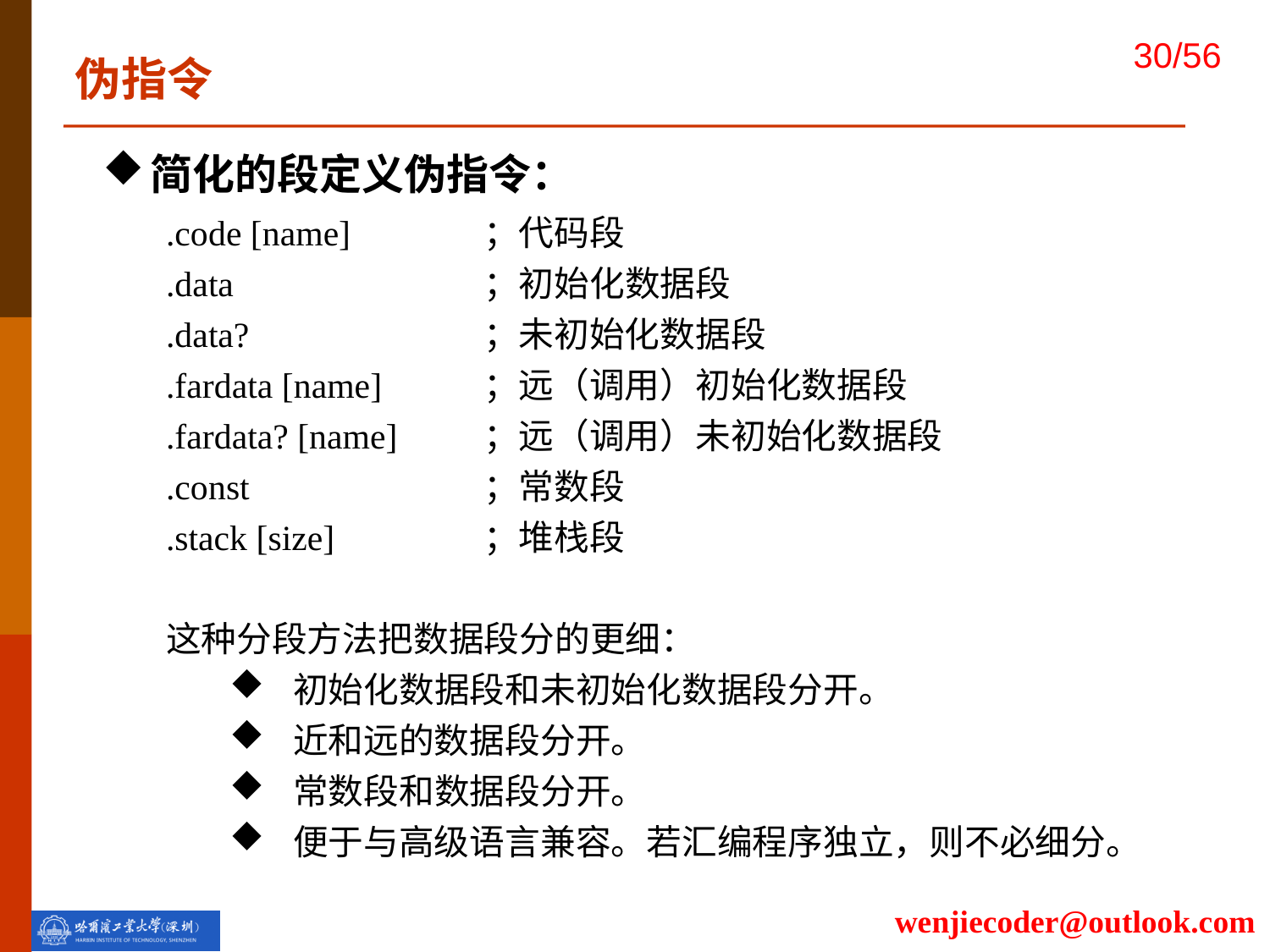

伪指令
简化的段定义伪指令：
.code [name]		；代码段
.data		；初始化数据段
.data?		；未初始化数据段
.fardata [name]	；远（调用）初始化数据段
.fardata? [name]	；远（调用）未初始化数据段
.const		；常数段
.stack [size]		；堆栈段

这种分段方法把数据段分的更细：
初始化数据段和未初始化数据段分开。
近和远的数据段分开。
常数段和数据段分开。
便于与高级语言兼容。若汇编程序独立，则不必细分。